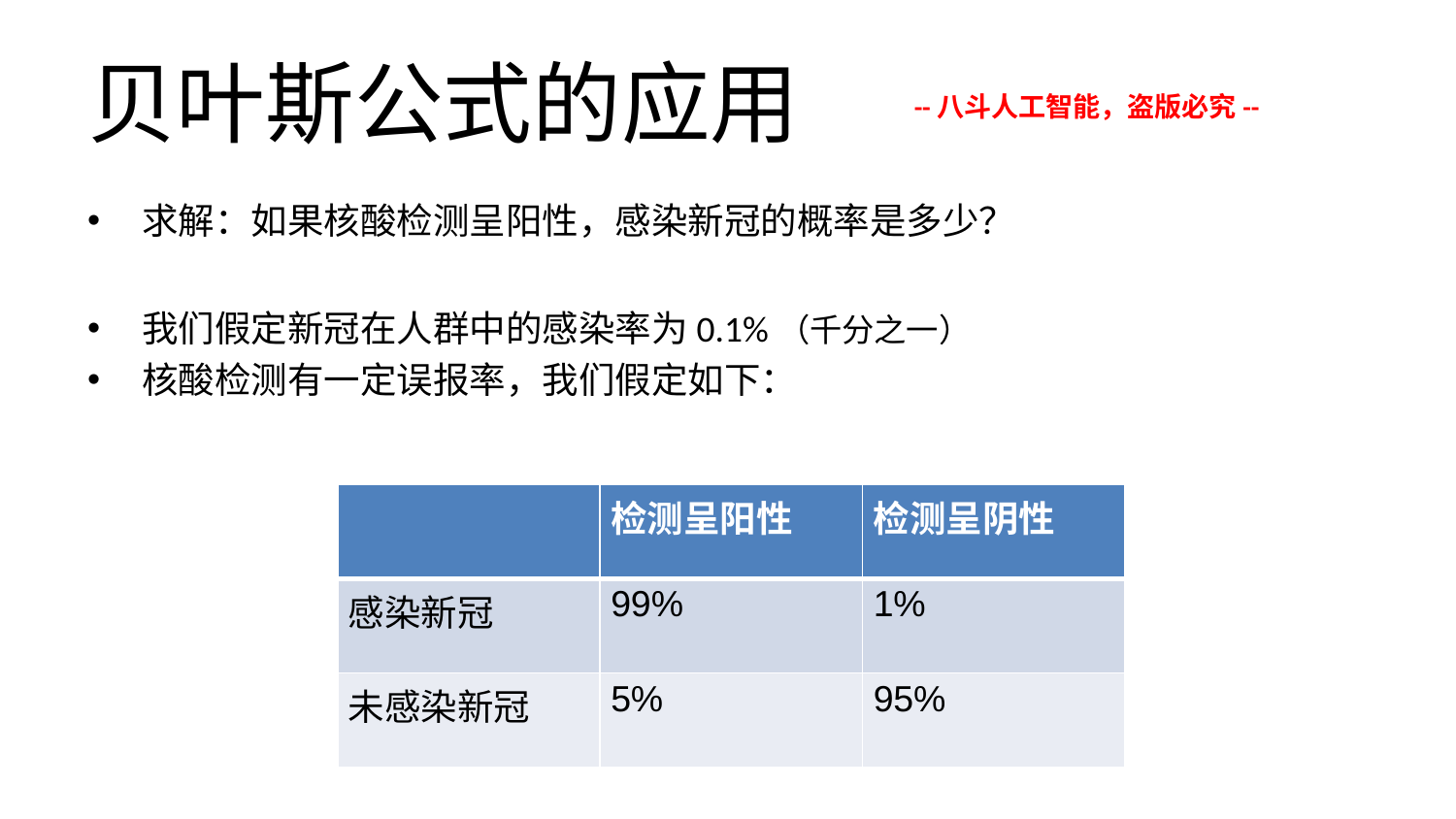

# 贝叶斯公式的应用
--八斗人工智能，盗版必究--
求解：如果核酸检测呈阳性，感染新冠的概率是多少？

我们假定新冠在人群中的感染率为0.1%（千分之一）
核酸检测有一定误报率，我们假定如下：

|  | 检测呈阳性 | 检测呈阴性 |
| --- | --- | --- |
| 感染新冠 | 99% | 1% |
| 未感染新冠 | 5% | 95% |